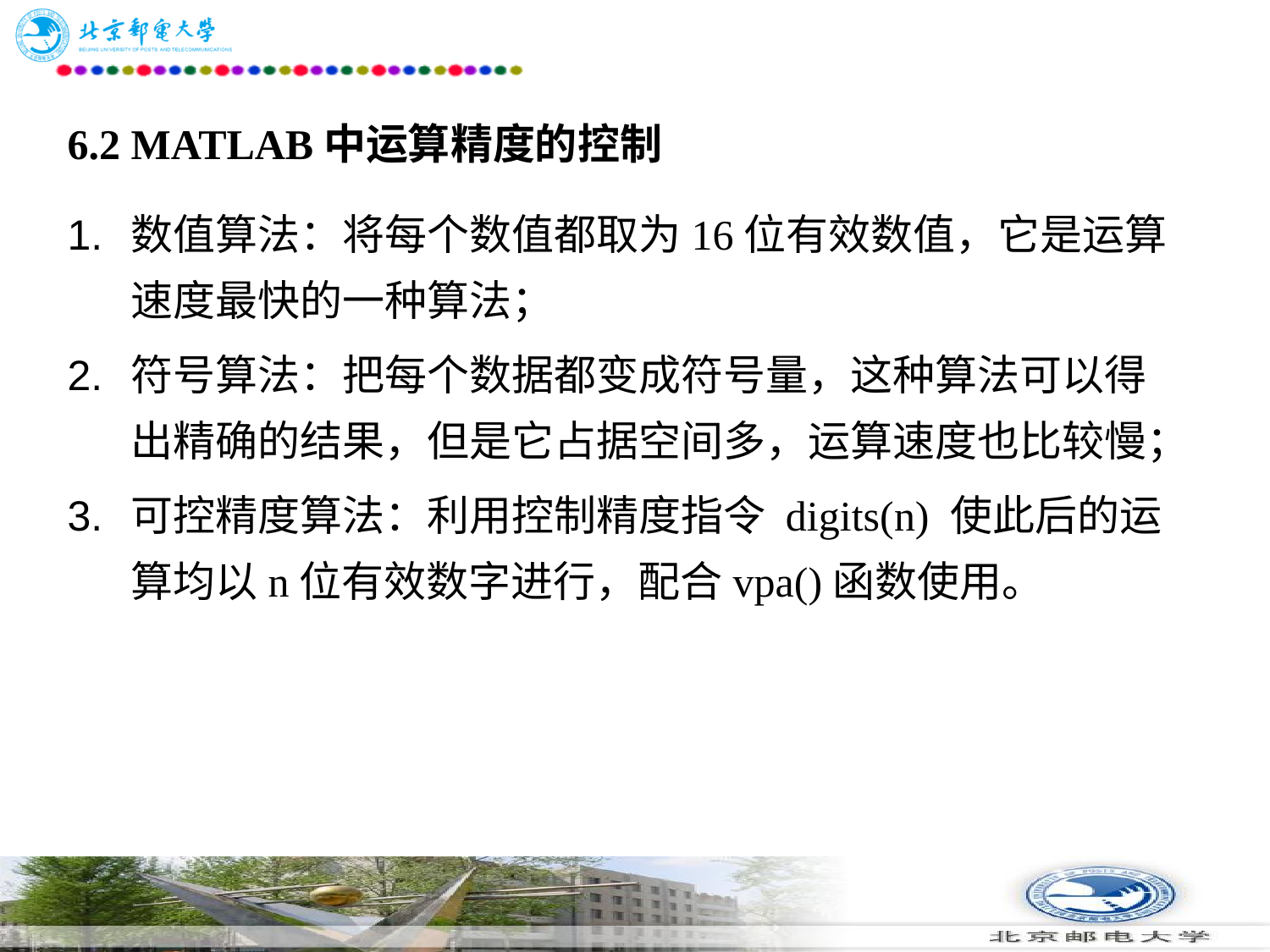

# 6.2 MATLAB中运算精度的控制
数值算法：将每个数值都取为16位有效数值，它是运算速度最快的一种算法；
符号算法：把每个数据都变成符号量，这种算法可以得出精确的结果，但是它占据空间多，运算速度也比较慢；
可控精度算法：利用控制精度指令 digits(n) 使此后的运算均以n位有效数字进行，配合vpa()函数使用。